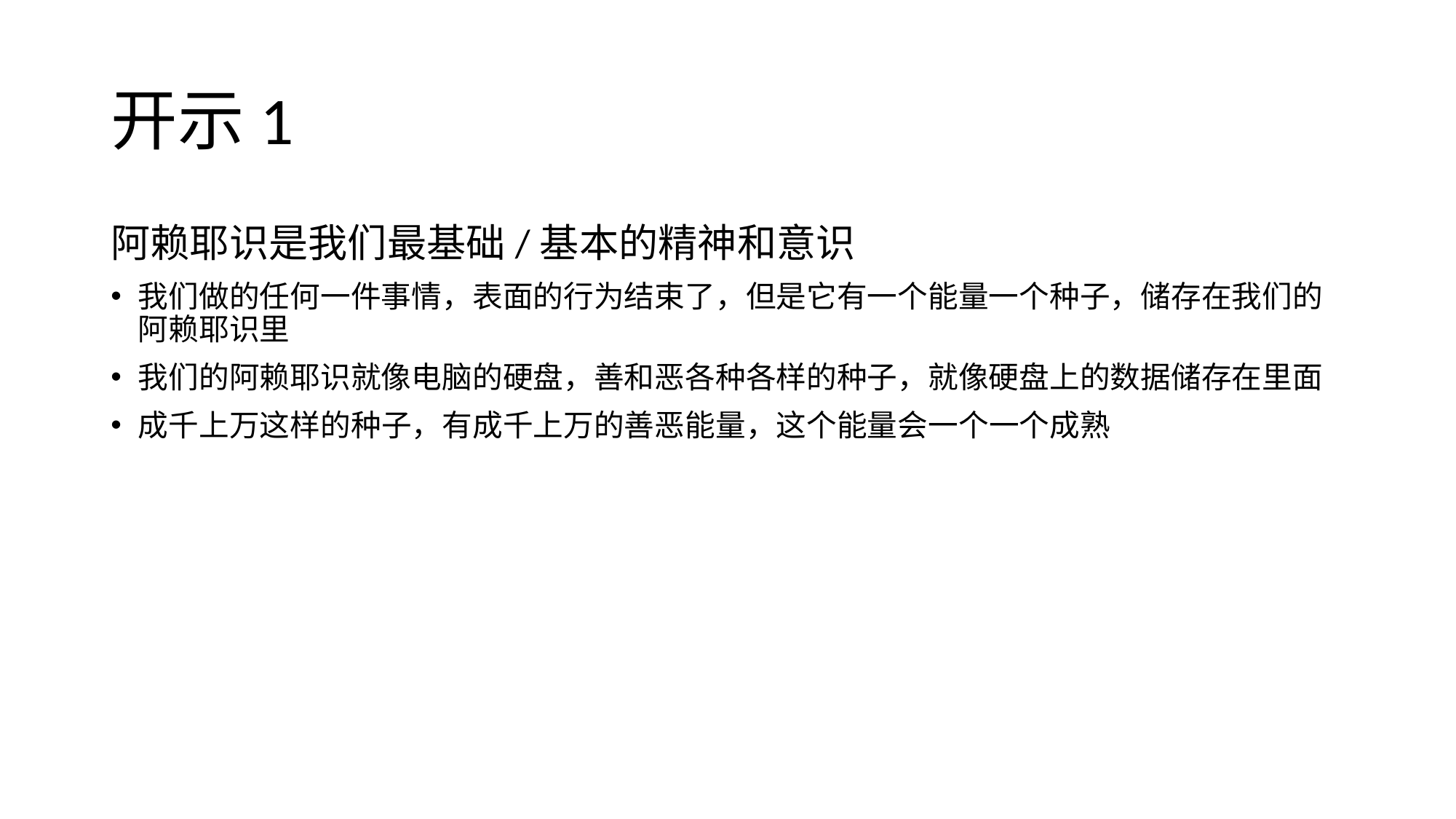

# 开示1
阿赖耶识是我们最基础/基本的精神和意识
我们做的任何一件事情，表面的行为结束了，但是它有一个能量一个种子，储存在我们的阿赖耶识里
我们的阿赖耶识就像电脑的硬盘，善和恶各种各样的种子，就像硬盘上的数据储存在里面
成千上万这样的种子，有成千上万的善恶能量，这个能量会一个一个成熟